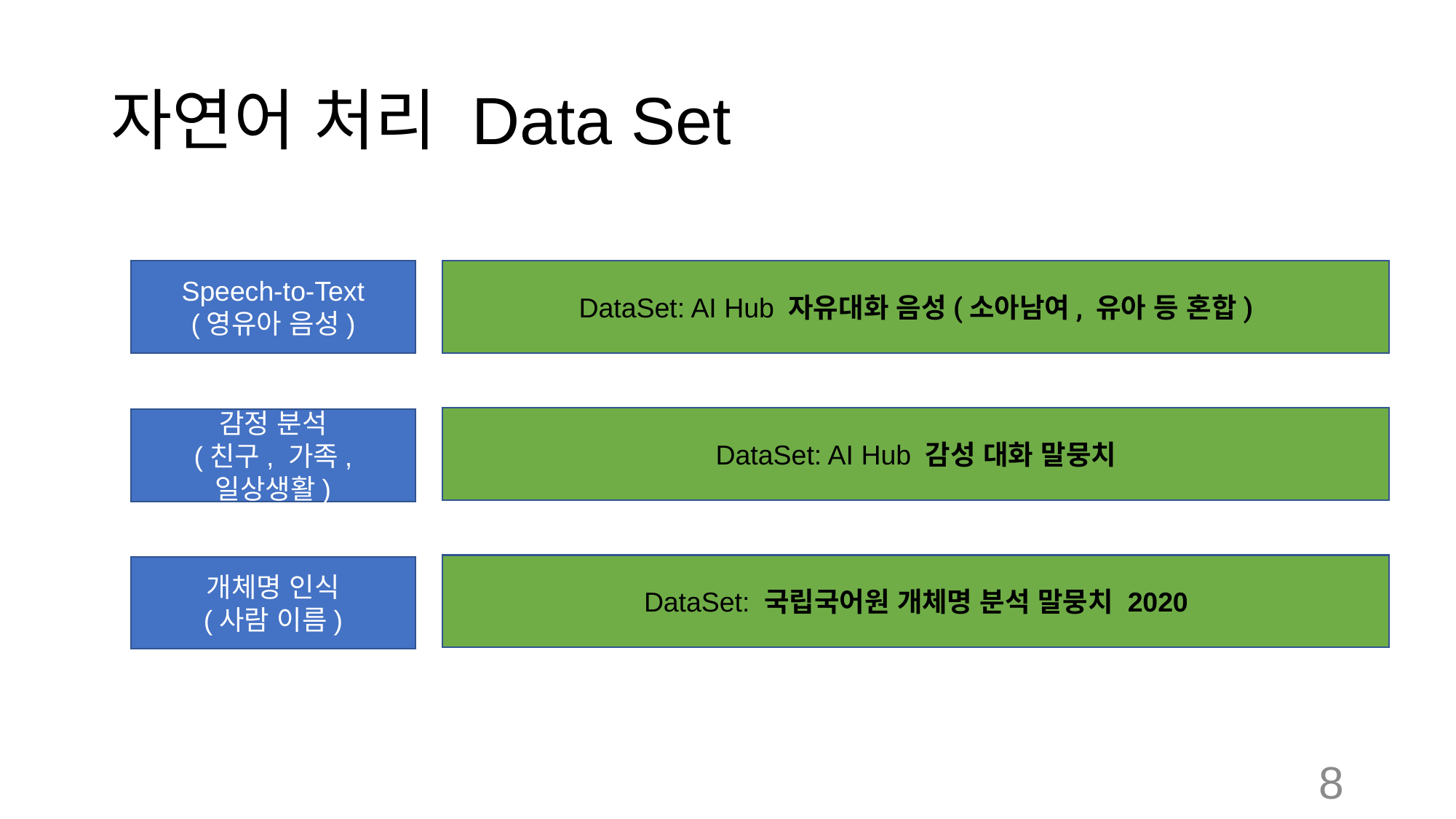

# 자연어 처리 Data Set
Speech-to-Text
(영유아 음성)
DataSet: AI Hub 자유대화 음성(소아남여, 유아 등 혼합)
DataSet: AI Hub 감성 대화 말뭉치
감정 분석
(친구, 가족, 일상생활)
DataSet: 국립국어원 개체명 분석 말뭉치 2020
개체명 인식
(사람 이름)
8